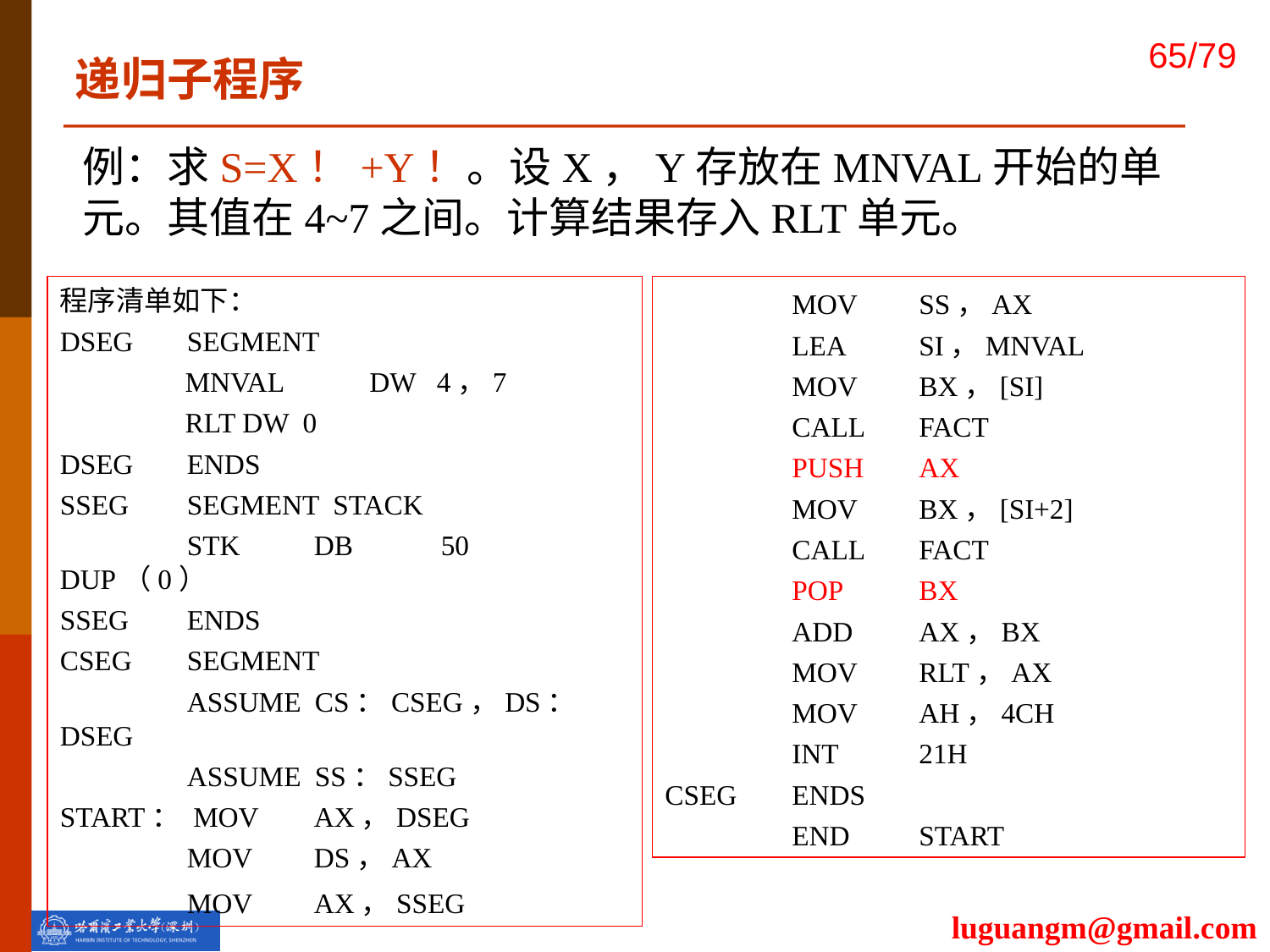

递归子程序
# 例：求S=X！+Y！。设X，Y存放在MNVAL开始的单元。其值在4~7之间。计算结果存入RLT单元。
	MOV	SS，AX
	LEA	SI，MNVAL
	MOV	BX，[SI]
	CALL	FACT
	PUSH	AX
	MOV	BX，[SI+2]
	CALL	FACT
	POP	BX
	ADD	AX，BX
	MOV	RLT，AX
	MOV	AH，4CH
	INT	21H
CSEG	ENDS
	END	START
程序清单如下：
DSEG	SEGMENT
MNVAL	DW   4，7
RLT	DW  0
DSEG	ENDS
SSEG	SEGMENT  STACK
	STK	DB	50  DUP（0）
SSEG	ENDS
CSEG	SEGMENT
	ASSUME  CS：CSEG，DS：DSEG
	ASSUME  SS：SSEG
START： MOV	AX，DSEG
	MOV	DS，AX
	MOV	AX，SSEG